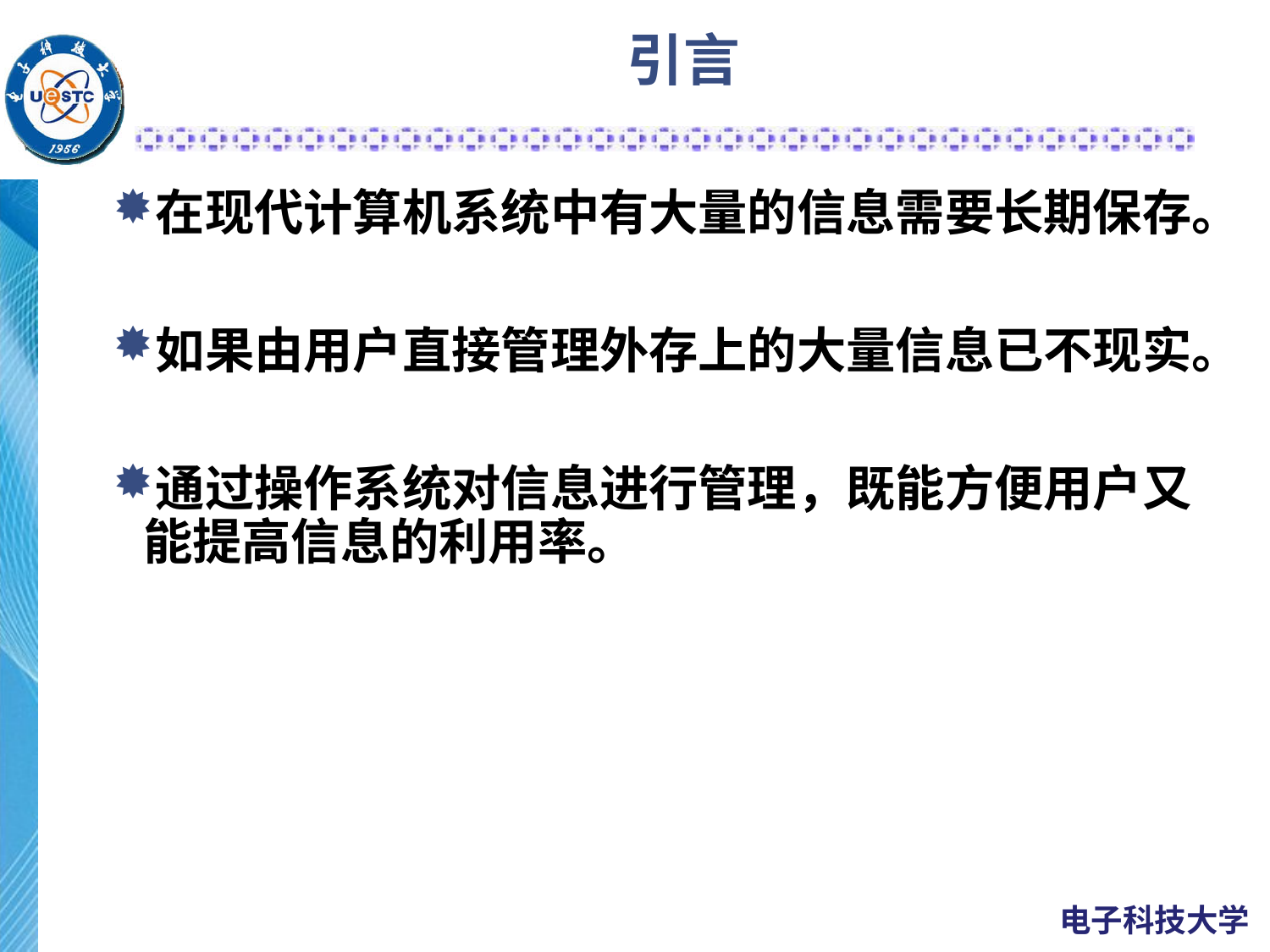

# 引言
在现代计算机系统中有大量的信息需要长期保存。

如果由用户直接管理外存上的大量信息已不现实。

通过操作系统对信息进行管理，既能方便用户又能提高信息的利用率。